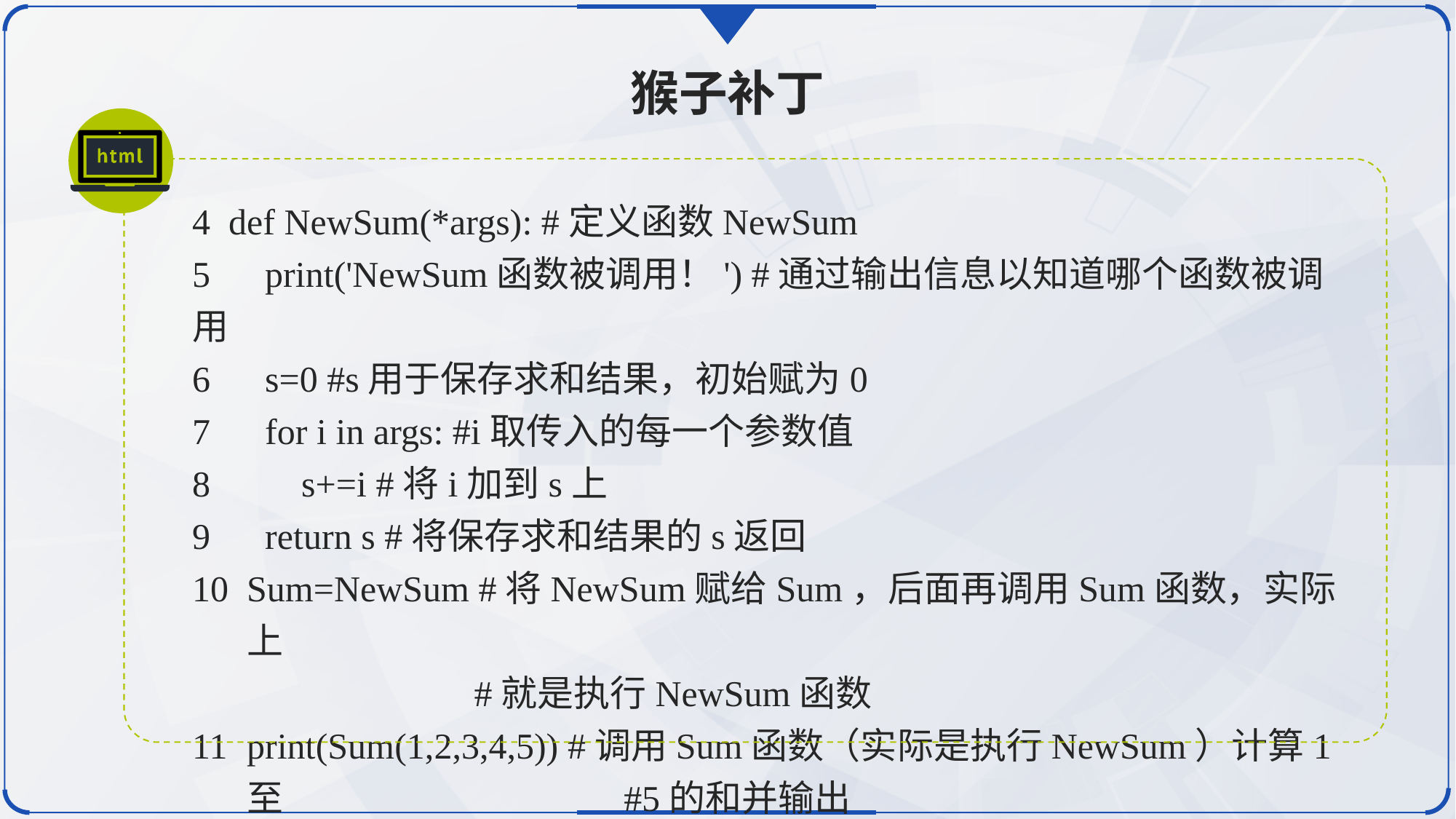

猴子补丁

4  def NewSum(*args): #定义函数NewSum
5      print('NewSum函数被调用！') #通过输出信息以知道哪个函数被调用
6      s=0 #s用于保存求和结果，初始赋为0
7      for i in args: #i取传入的每一个参数值
8          s+=i #将i加到s上
9      return s #将保存求和结果的s返回
Sum=NewSum #将NewSum赋给Sum，后面再调用Sum函数，实际上
      		       #就是执行NewSum函数
print(Sum(1,2,3,4,5)) #调用Sum函数（实际是执行NewSum）计算1至 			     #5的和并输出